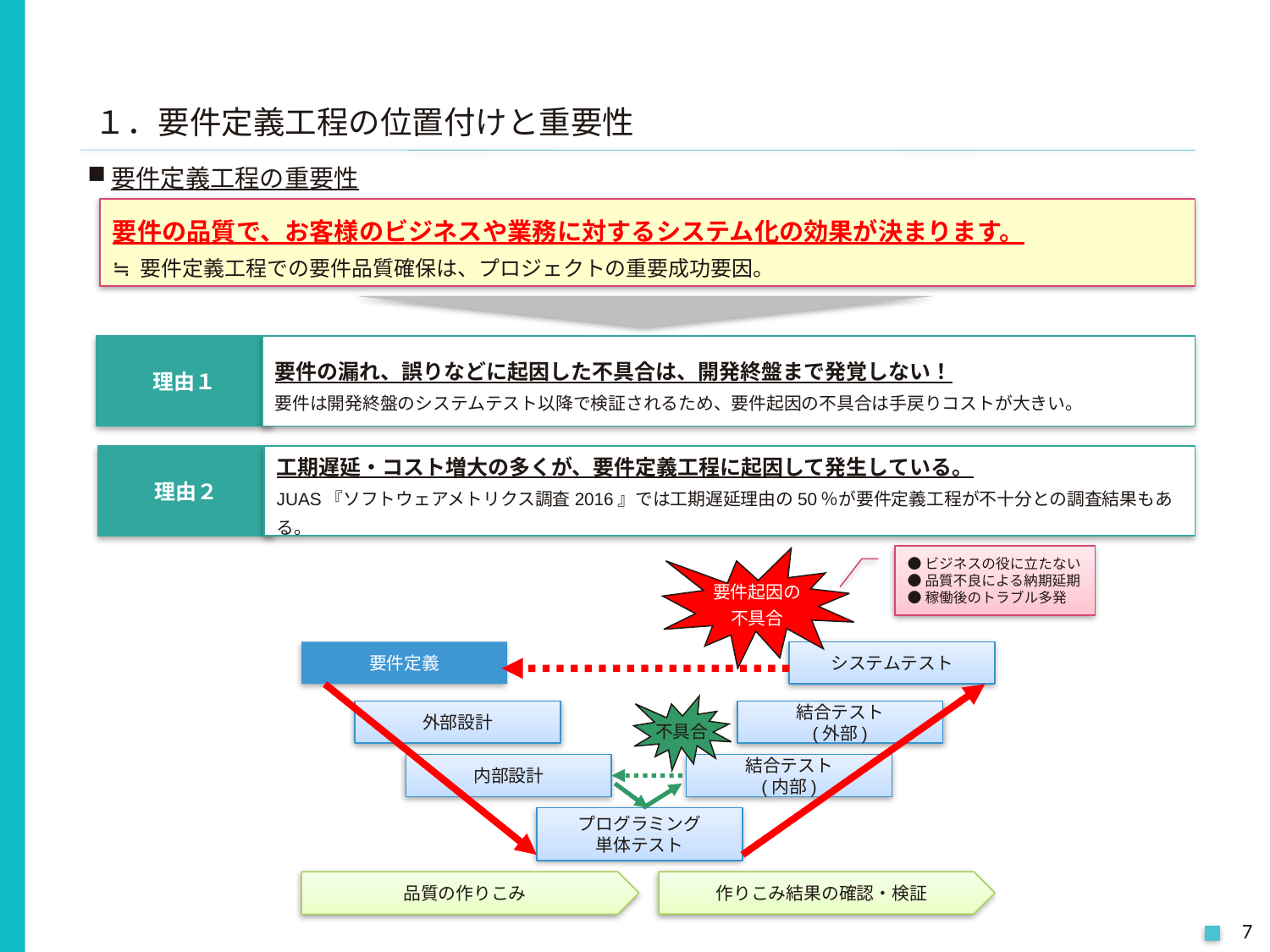

１．要件定義工程の位置付けと重要性
要件定義工程の重要性
要件の品質で、お客様のビジネスや業務に対するシステム化の効果が決まります。
≒ 要件定義工程での要件品質確保は、プロジェクトの重要成功要因。

要件の漏れ、誤りなどに起因した不具合は、開発終盤まで発覚しない！
要件は開発終盤のシステムテスト以降で検証されるため、要件起因の不具合は手戻りコストが大きい。
理由１
工期遅延・コスト増大の多くが、要件定義工程に起因して発生している。
JUAS『ソフトウェアメトリクス調査2016』では工期遅延理由の50％が要件定義工程が不十分との調査結果もある。
理由２
●ビジネスの役に立たない
●品質不良による納期延期
●稼働後のトラブル多発
要件起因の
不具合
要件定義
システムテスト

外部設計
結合テスト
(外部)

内部設計
結合テスト
(内部)
プログラミング
単体テスト

不具合

品質の作りこみ
作りこみ結果の確認・検証
7